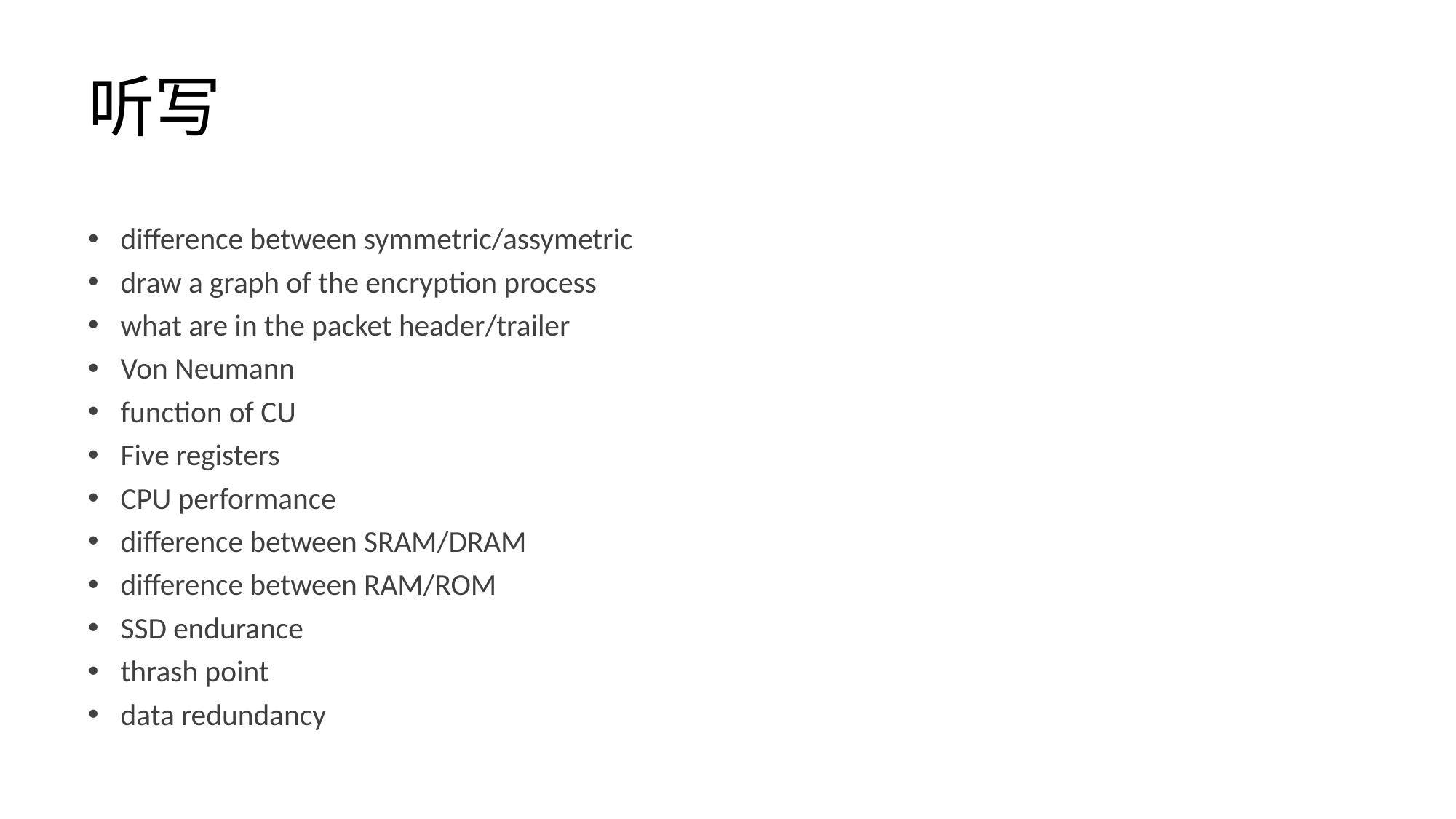

# 听写
difference between symmetric/assymetric
draw a graph of the encryption process
what are in the packet header/trailer
Von Neumann
function of CU
Five registers
CPU performance
difference between SRAM/DRAM
difference between RAM/ROM
SSD endurance
thrash point
data redundancy